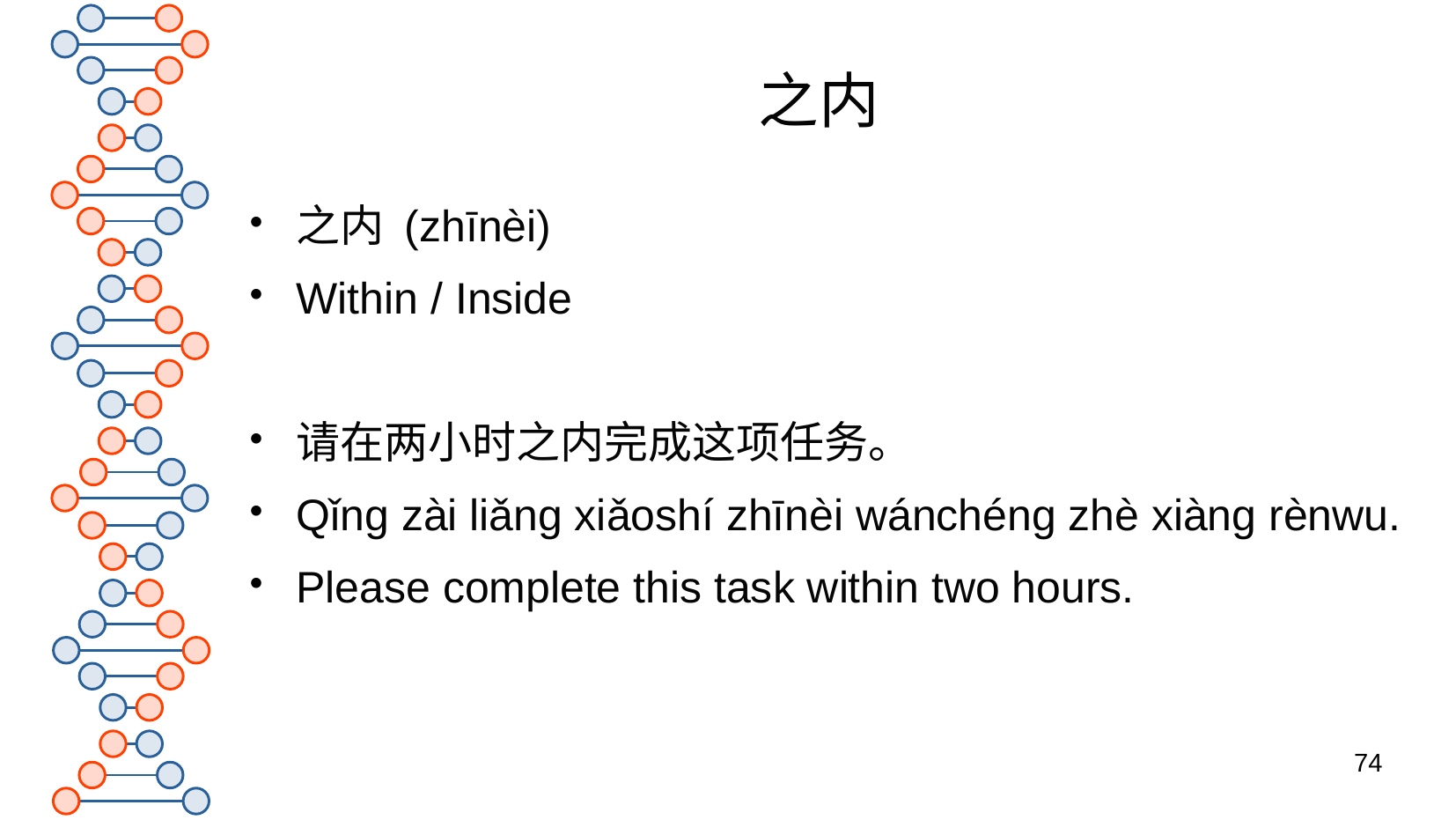

# 之内
之内 (zhīnèi)
Within / Inside

请在两小时之内完成这项任务。
Qǐng zài liǎng xiǎoshí zhīnèi wánchéng zhè xiàng rènwu.
Please complete this task within two hours.

74